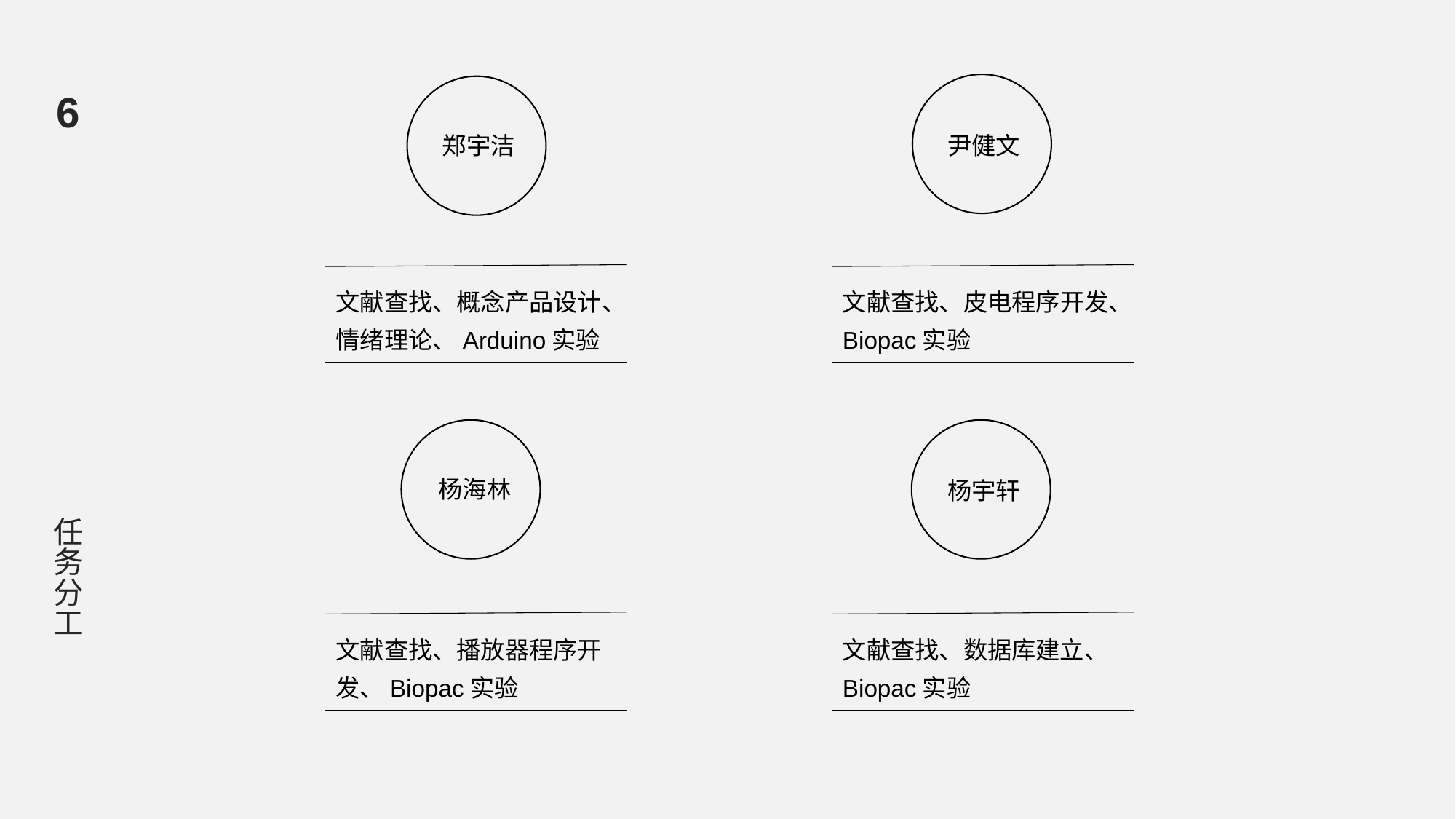

6

郑宇洁
尹健文
文献查找、概念产品设计、情绪理论、Arduino实验
文献查找、皮电程序开发、Biopac实验
任务分工

杨海林
杨宇轩
文献查找、播放器程序开发、Biopac实验
文献查找、数据库建立、Biopac实验